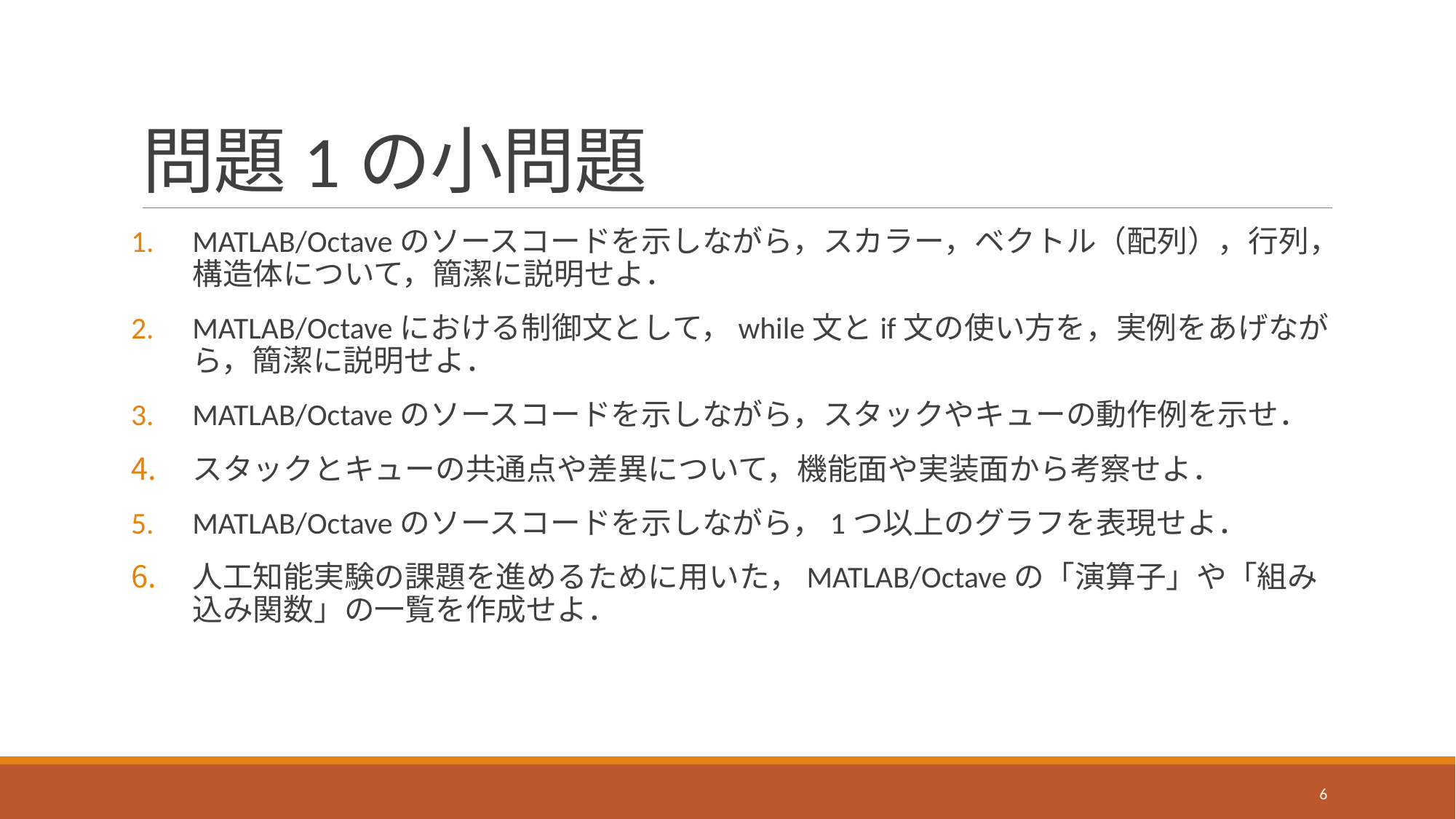

# 問題1の小問題
MATLAB/Octaveのソースコードを示しながら，スカラー，ベクトル（配列），行列，構造体について，簡潔に説明せよ．
MATLAB/Octaveにおける制御文として，while文とif文の使い方を，実例をあげながら，簡潔に説明せよ．
MATLAB/Octaveのソースコードを示しながら，スタックやキューの動作例を示せ．
スタックとキューの共通点や差異について，機能面や実装面から考察せよ．
MATLAB/Octaveのソースコードを示しながら，1つ以上のグラフを表現せよ．
人工知能実験の課題を進めるために用いた，MATLAB/Octaveの「演算子」や「組み込み関数」の一覧を作成せよ．
6